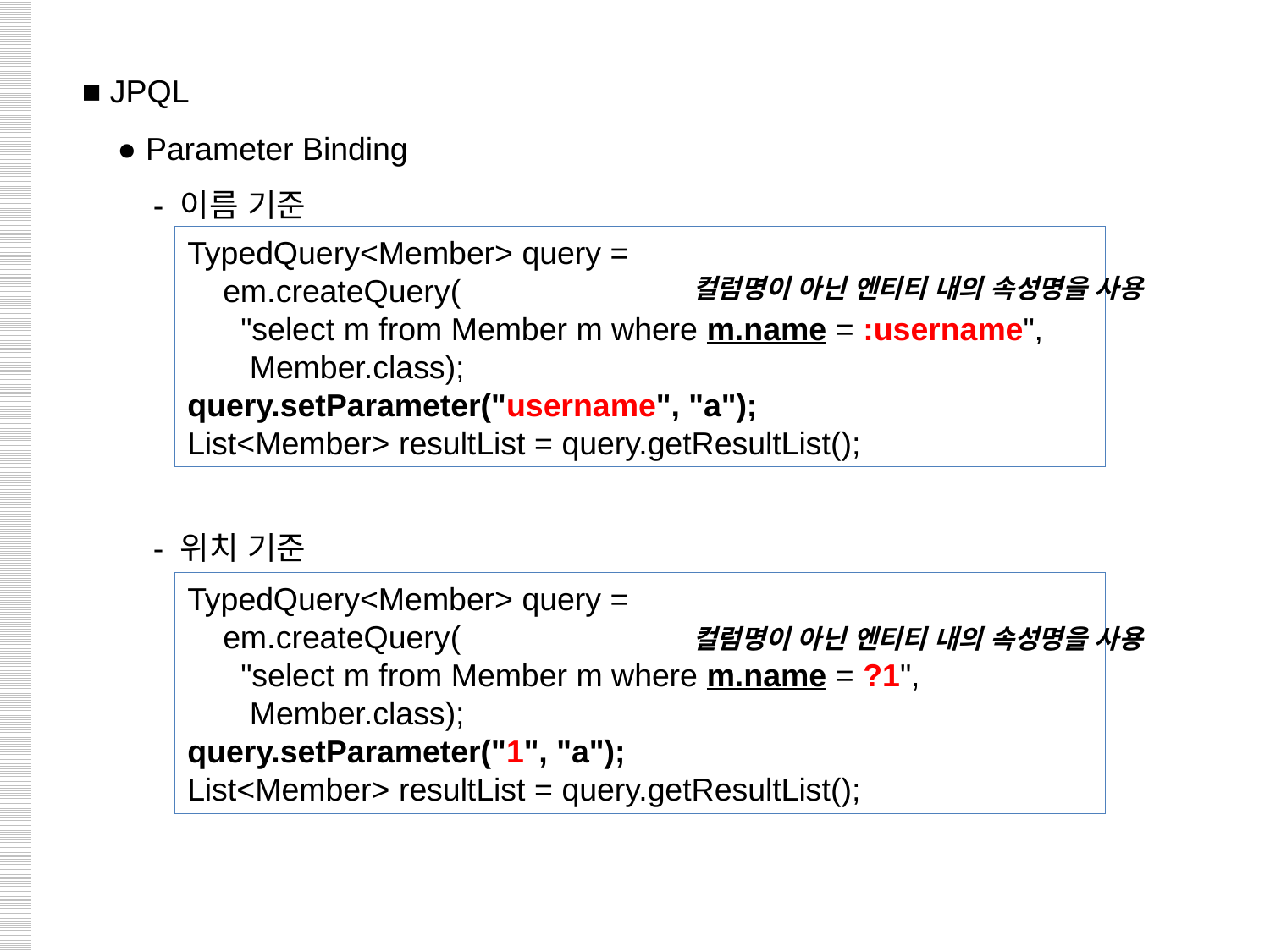

■ JPQL
    ● Parameter Binding
        - 이름 기준

        - 위치 기준
TypedQuery<Member> query =
    em.createQuery(
      "select m from Member m where m.name = :username",
       Member.class);
query.setParameter("username", "a");
List<Member> resultList = query.getResultList();
컬럼명이 아닌 엔티티 내의 속성명을 사용
TypedQuery<Member> query =
    em.createQuery(
      "select m from Member m where m.name = ?1",
       Member.class);
query.setParameter("1", "a");
List<Member> resultList = query.getResultList();
컬럼명이 아닌 엔티티 내의 속성명을 사용